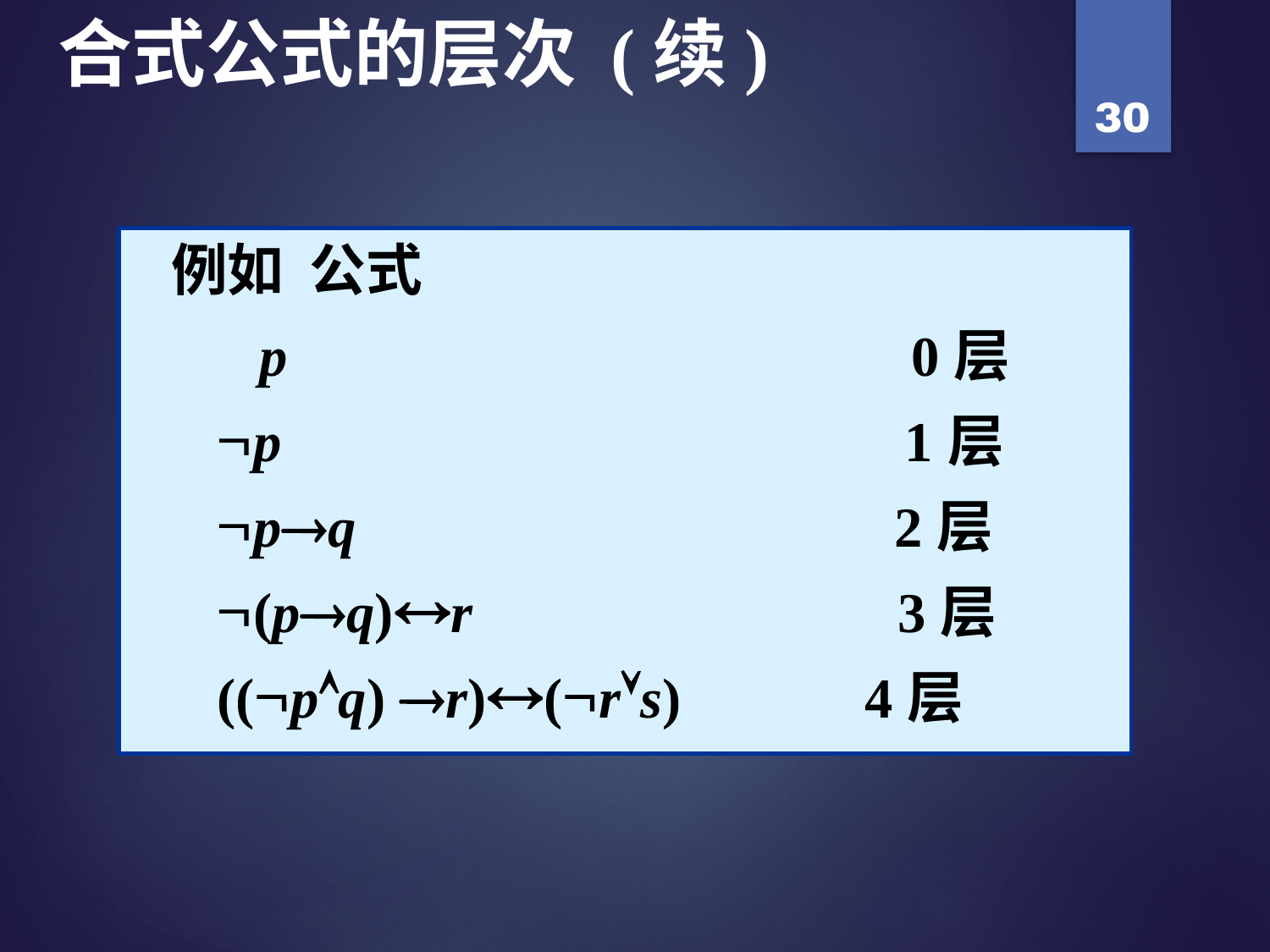

# 合式公式的层次 (续)
30
  例如  公式
         p                                            0层
      ¬p                                            1层
      ¬p→q                                      2层
      ¬(p→q)↔r                              3层
      ((¬p∧q) →r)↔(¬r∨s)             4层